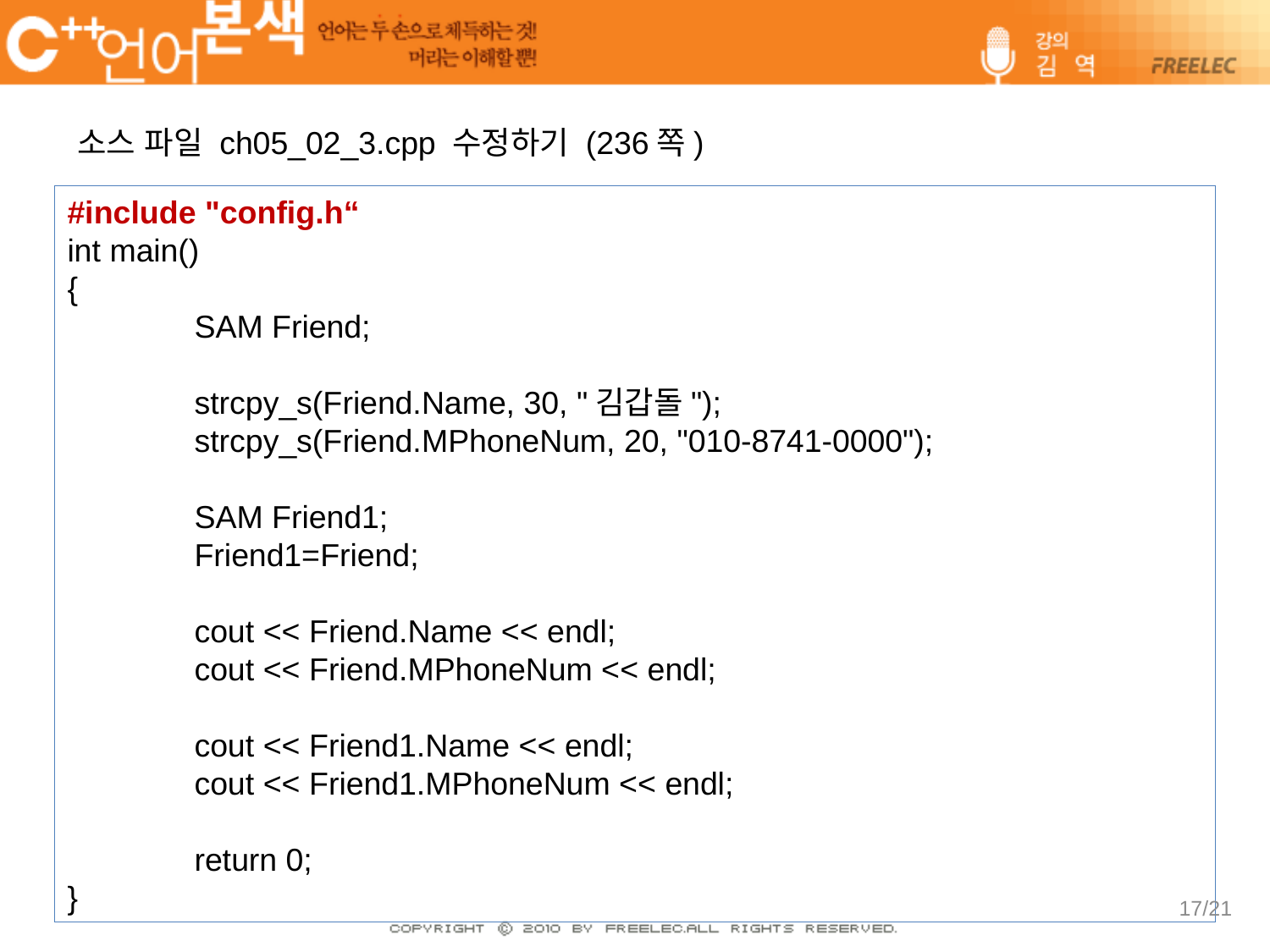

소스 파일 ch05_02_3.cpp 수정하기 (236쪽)
#include "config.h“
int main()
{
	SAM Friend;

	strcpy_s(Friend.Name, 30, "김갑돌");
	strcpy_s(Friend.MPhoneNum, 20, "010-8741-0000");

	SAM Friend1;
	Friend1=Friend;

	cout << Friend.Name << endl;
	cout << Friend.MPhoneNum << endl;

	cout << Friend1.Name << endl;
	cout << Friend1.MPhoneNum << endl;

	return 0;
}
17/21